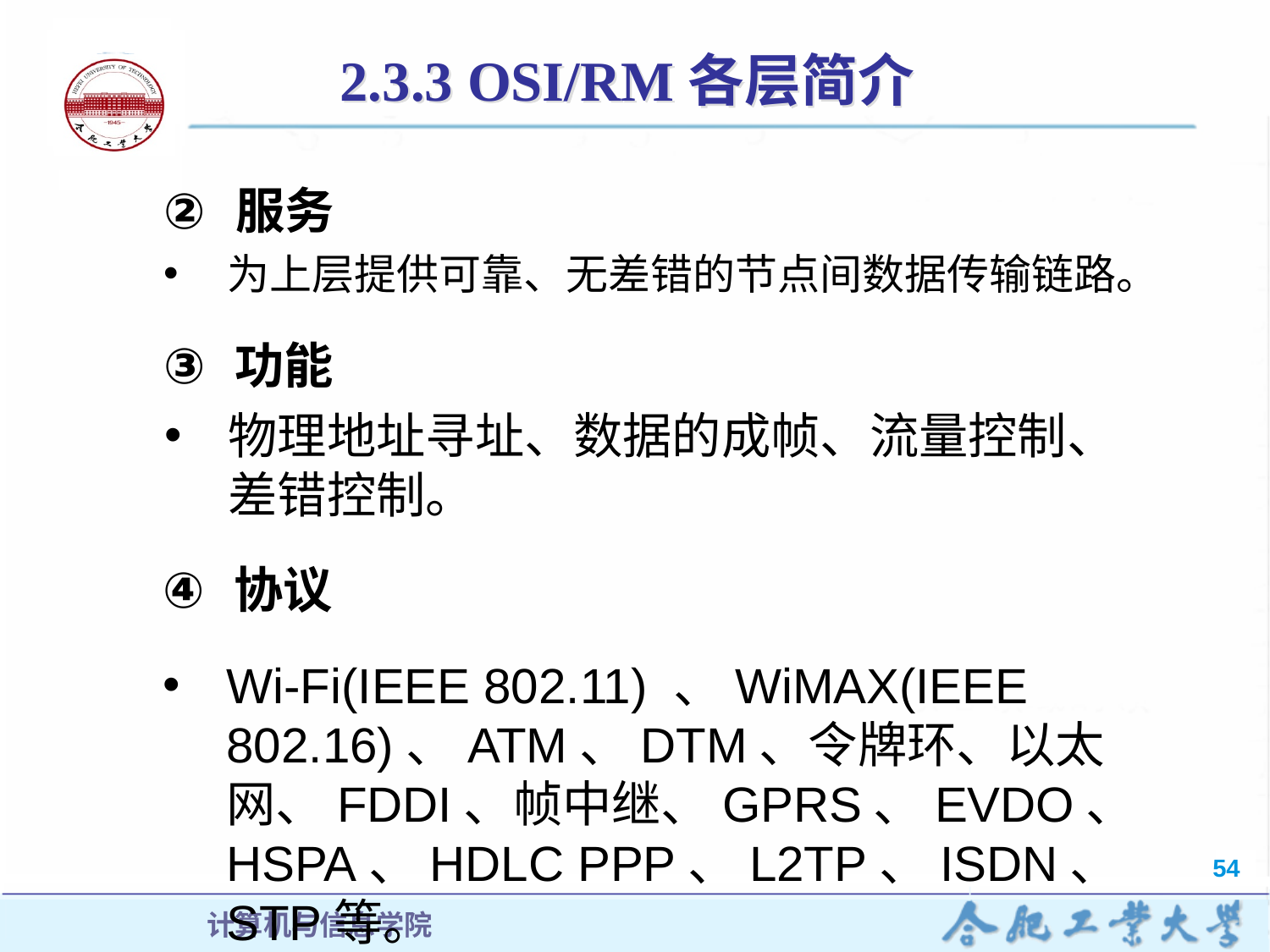

# 2.3.3 OSI/RM各层简介
服务
为上层提供可靠、无差错的节点间数据传输链路。
功能
物理地址寻址、数据的成帧、流量控制、差错控制。
协议
Wi-Fi(IEEE 802.11) 、WiMAX(IEEE 802.16)、ATM、DTM、令牌环、以太网、FDDI、帧中继、GPRS、EVDO、HSPA、HDLC PPP、L2TP、ISDN、STP等。